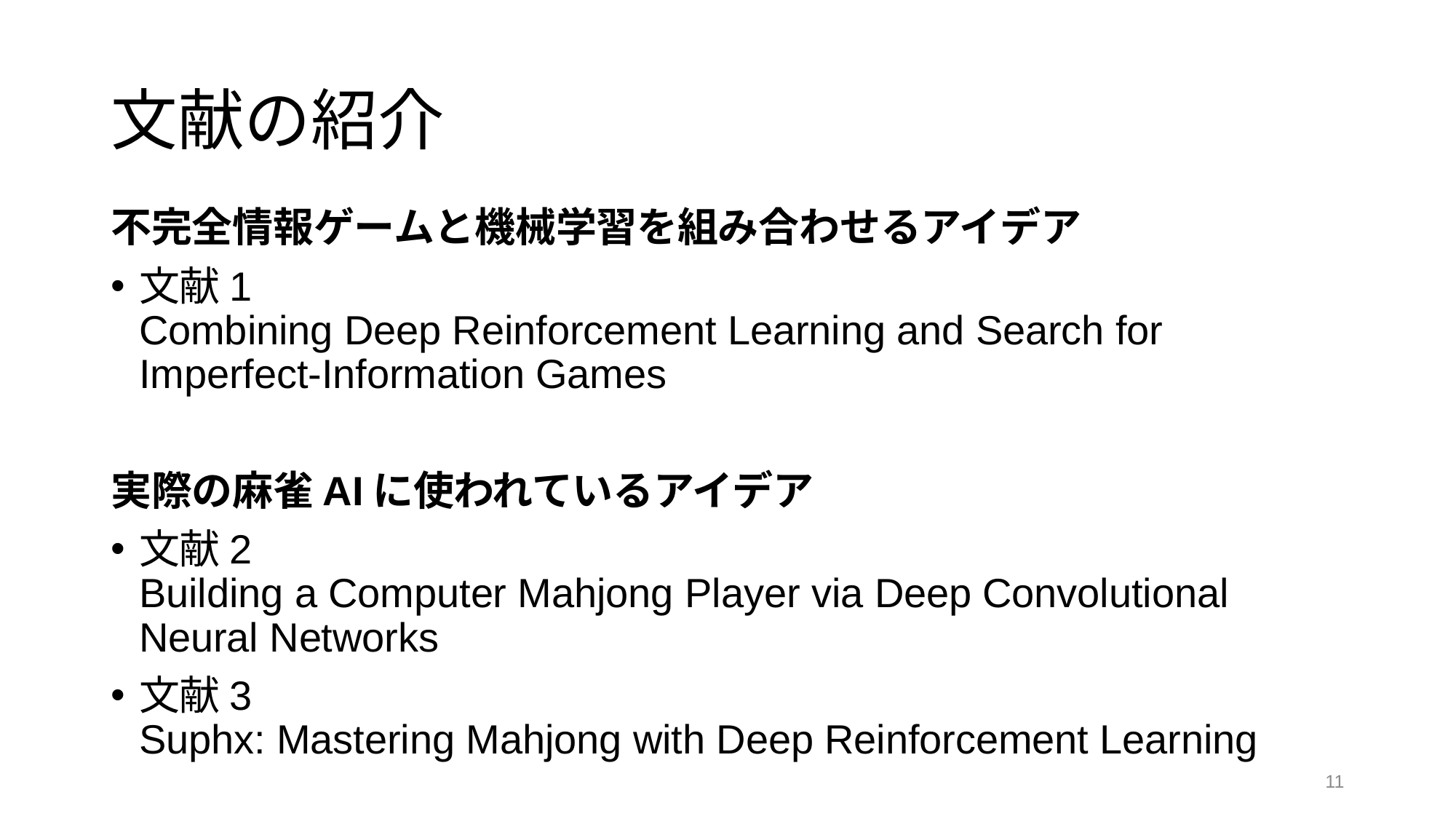

# 文献の紹介
不完全情報ゲームと機械学習を組み合わせるアイデア
文献1
Combining Deep Reinforcement Learning and Search for Imperfect-Information Games

実際の麻雀AIに使われているアイデア
文献2
Building a Computer Mahjong Player via Deep Convolutional Neural Networks
文献3
Suphx: Mastering Mahjong with Deep Reinforcement Learning

11